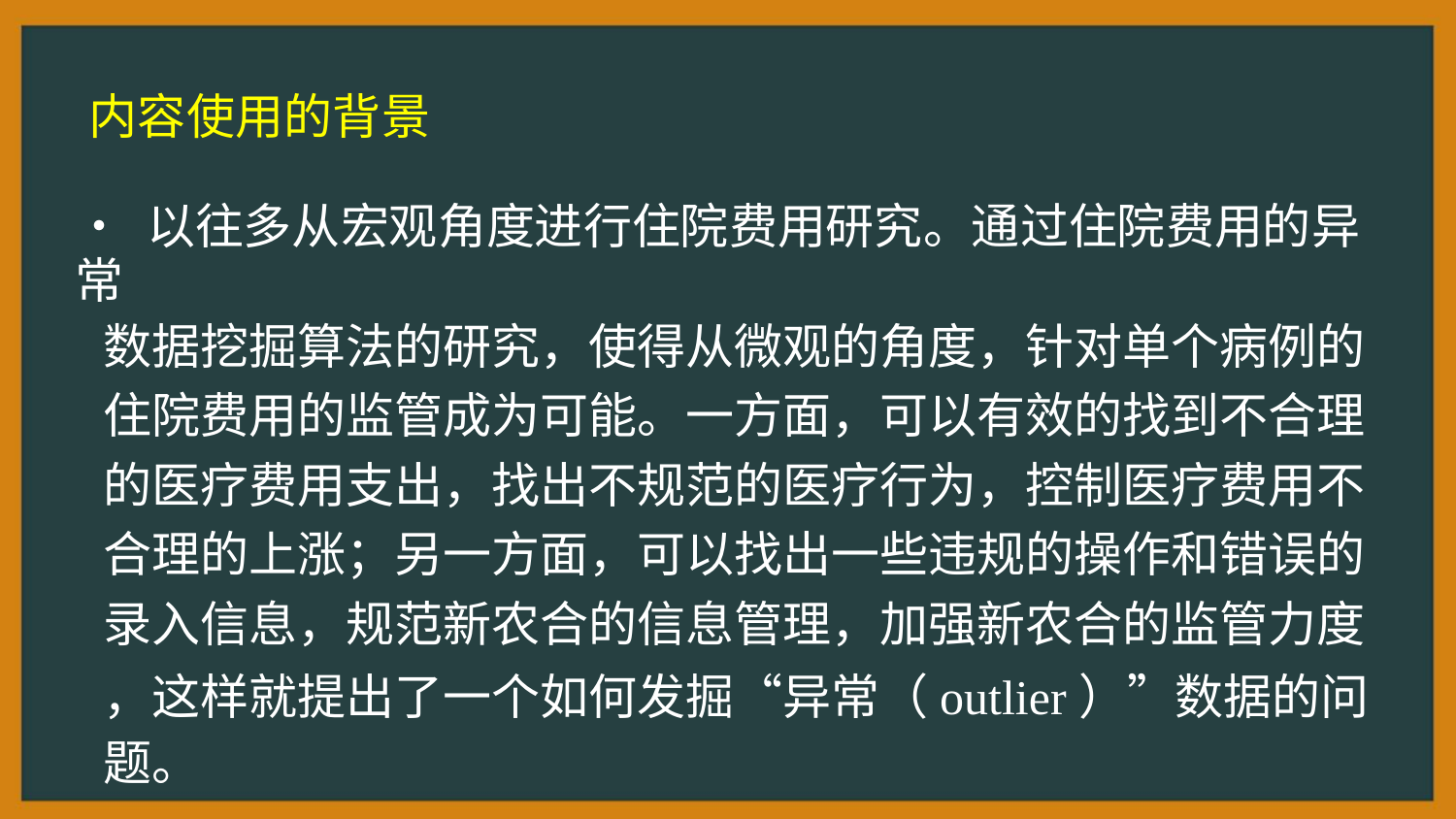

内容使用的背景
• 以往多从宏观角度进行住院费用研究。通过住院费用的异常
数据挖掘算法的研究，使得从微观的角度，针对单个病例的
住院费用的监管成为可能。一方面，可以有效的找到不合理
的医疗费用支出，找出不规范的医疗行为，控制医疗费用不
合理的上涨；另一方面，可以找出一些违规的操作和错误的
录入信息，规范新农合的信息管理，加强新农合的监管力度
，这样就提出了一个如何发掘“异常（outlier）”数据的问
题。